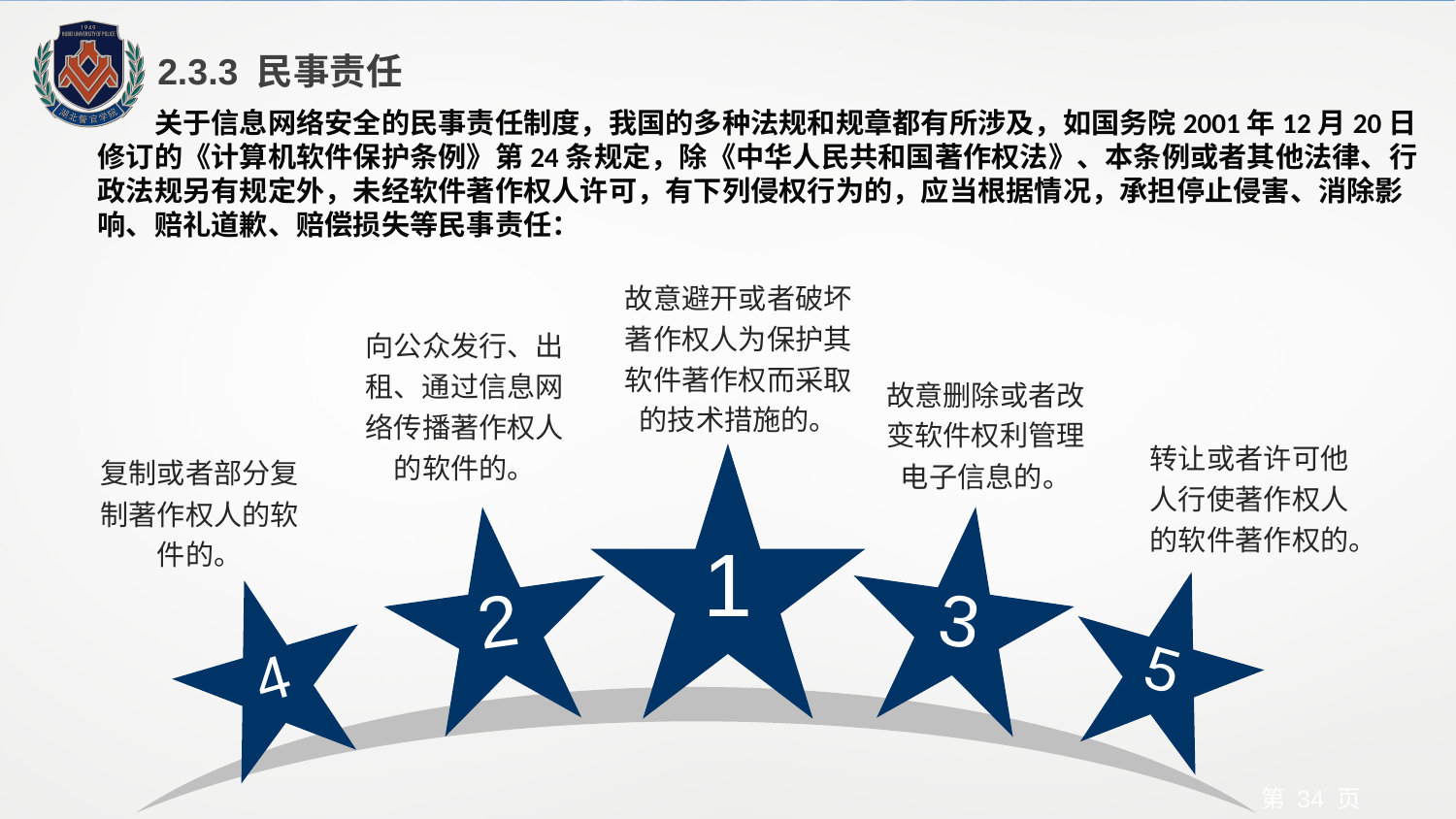

2.3.3 民事责任

　　关于信息网络安全的民事责任制度，我国的多种法规和规章都有所涉及，如国务院2001年12月20日修订的《计算机软件保护条例》第24条规定，除《中华人民共和国著作权法》、本条例或者其他法律、行政法规另有规定外，未经软件著作权人许可，有下列侵权行为的，应当根据情况，承担停止侵害、消除影响、赔礼道歉、赔偿损失等民事责任：
故意避开或者破坏著作权人为保护其软件著作权而采取的技术措施的。
向公众发行、出租、通过信息网络传播著作权人的软件的。
故意删除或者改变软件权利管理电子信息的。
转让或者许可他人行使著作权人的软件著作权的。

1
复制或者部分复制著作权人的软件的。

3

2

5

4